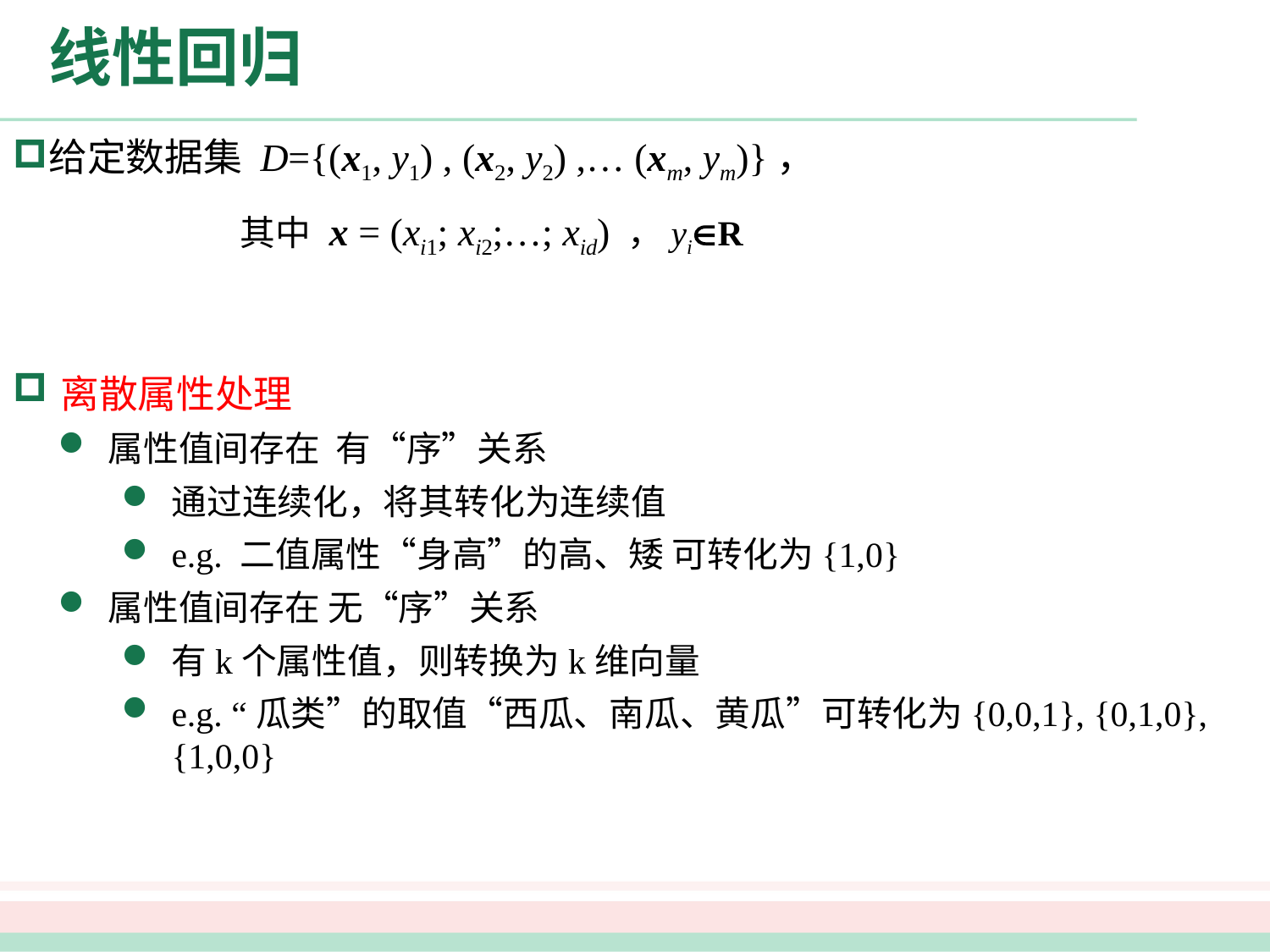

# 线性回归
给定数据集 D={(x1, y1) , (x2, y2) ,… (xm, ym)}，
                            其中 x = (xi1; xi2;…; xid) ，yi∈R

离散属性处理
属性值间存在  有“序”关系
通过连续化，将其转化为连续值
e.g. 二值属性“身高”的高、矮 可转化为{1,0}
属性值间存在 无“序”关系
有k个属性值，则转换为k维向量
e.g. “瓜类”的取值“西瓜、南瓜、黄瓜”可转化为{0,0,1}, {0,1,0}, {1,0,0}